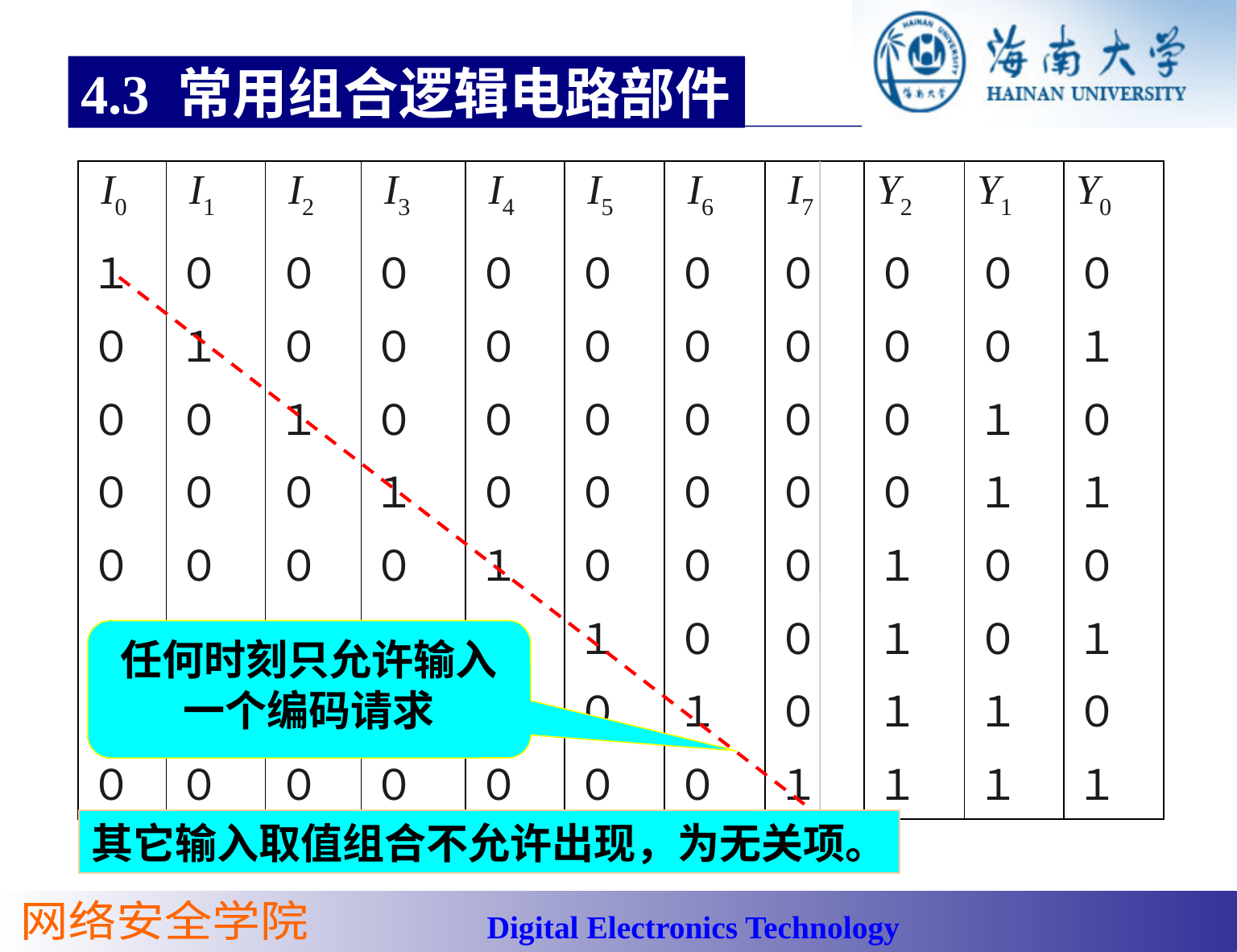

4.3 常用组合逻辑电路部件

| I0 | I1 | I2 | I3 | I4 | I5 | I6 | I7 | Y2 | Y1 | Y0 |
| --- | --- | --- | --- | --- | --- | --- | --- | --- | --- | --- |
| １ | ０ | ０ | ０ | ０ | ０ | ０ | ０ | ０ | ０ | ０ |
| ０ | １ | ０ | ０ | ０ | ０ | ０ | ０ | ０ | ０ | １ |
| ０ | ０ | １ | ０ | ０ | ０ | ０ | ０ | ０ | １ | ０ |
| ０ | ０ | ０ | １ | ０ | ０ | ０ | ０ | ０ | １ | １ |
| ０ | ０ | ０ | ０ | １ | ０ | ０ | ０ | １ | ０ | ０ |
| ０ | ０ | ０ | ０ | ０ | １ | ０ | ０ | １ | ０ | １ |
| ０ | ０ | ０ | ０ | ０ | ０ | １ | ０ | １ | １ | ０ |
| ０ | ０ | ０ | ０ | ０ | ０ | ０ | １ | １ | １ | １ |

任何时刻只允许输入一个编码请求
其它输入取值组合不允许出现，为无关项。